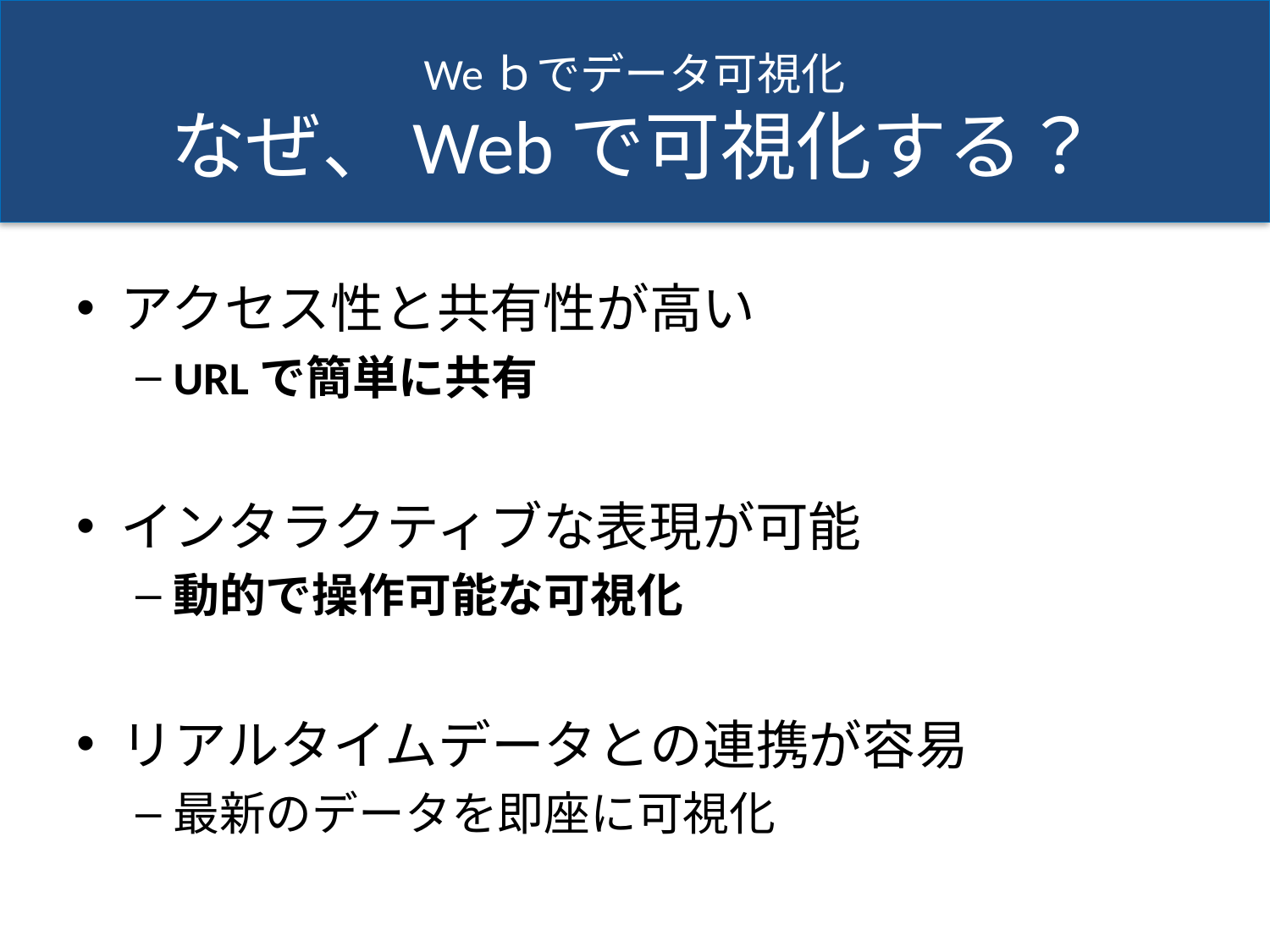

# Weｂでデータ可視化 なぜ、Webで可視化する？
アクセス性と共有性が高い
URLで簡単に共有

インタラクティブな表現が可能
動的で操作可能な可視化

リアルタイムデータとの連携が容易
最新のデータを即座に可視化